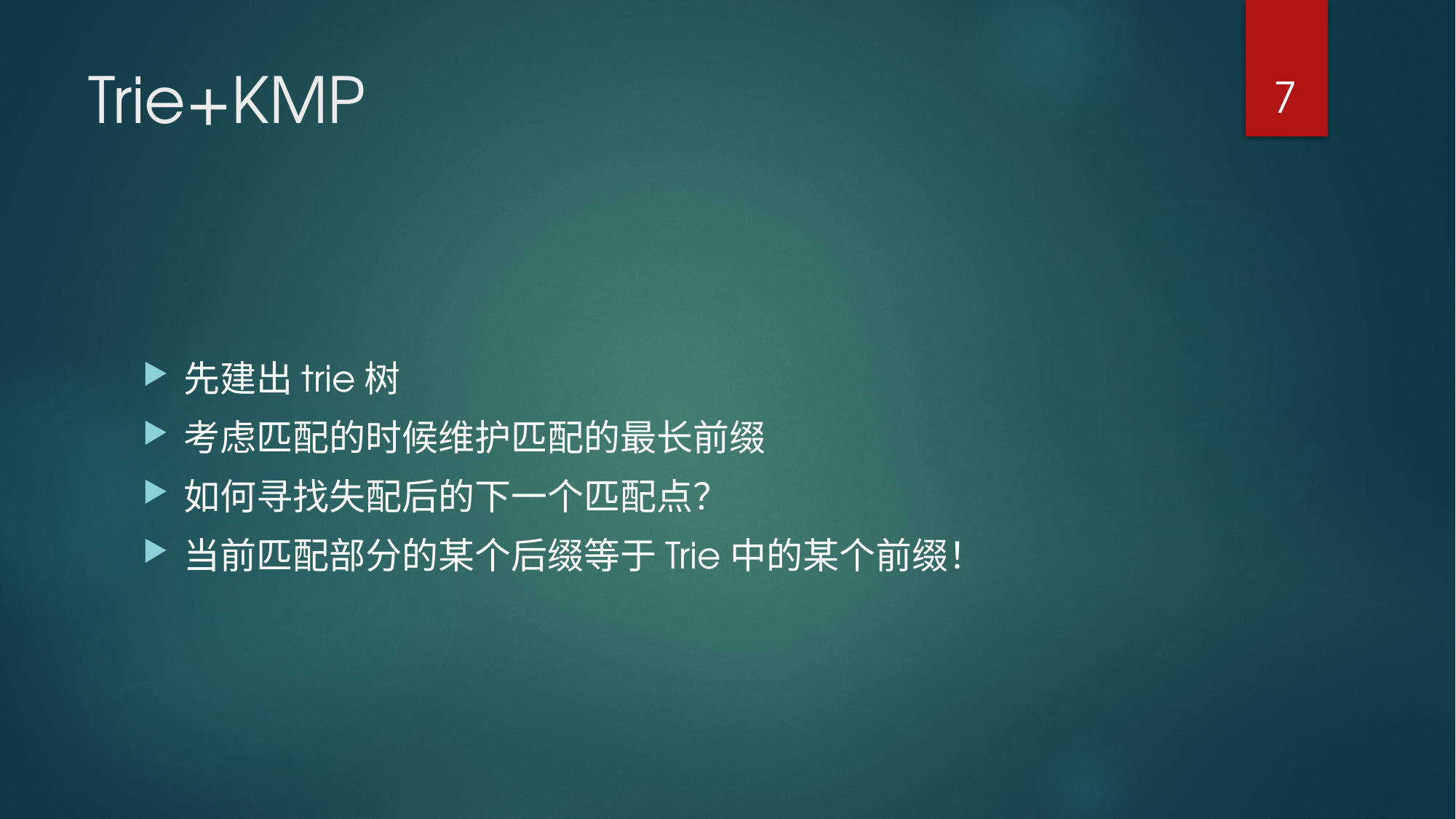

7
# Trie+KMP
先建出trie树
考虑匹配的时候维护匹配的最长前缀
如何寻找失配后的下一个匹配点？
当前匹配部分的某个后缀等于Trie中的某个前缀！